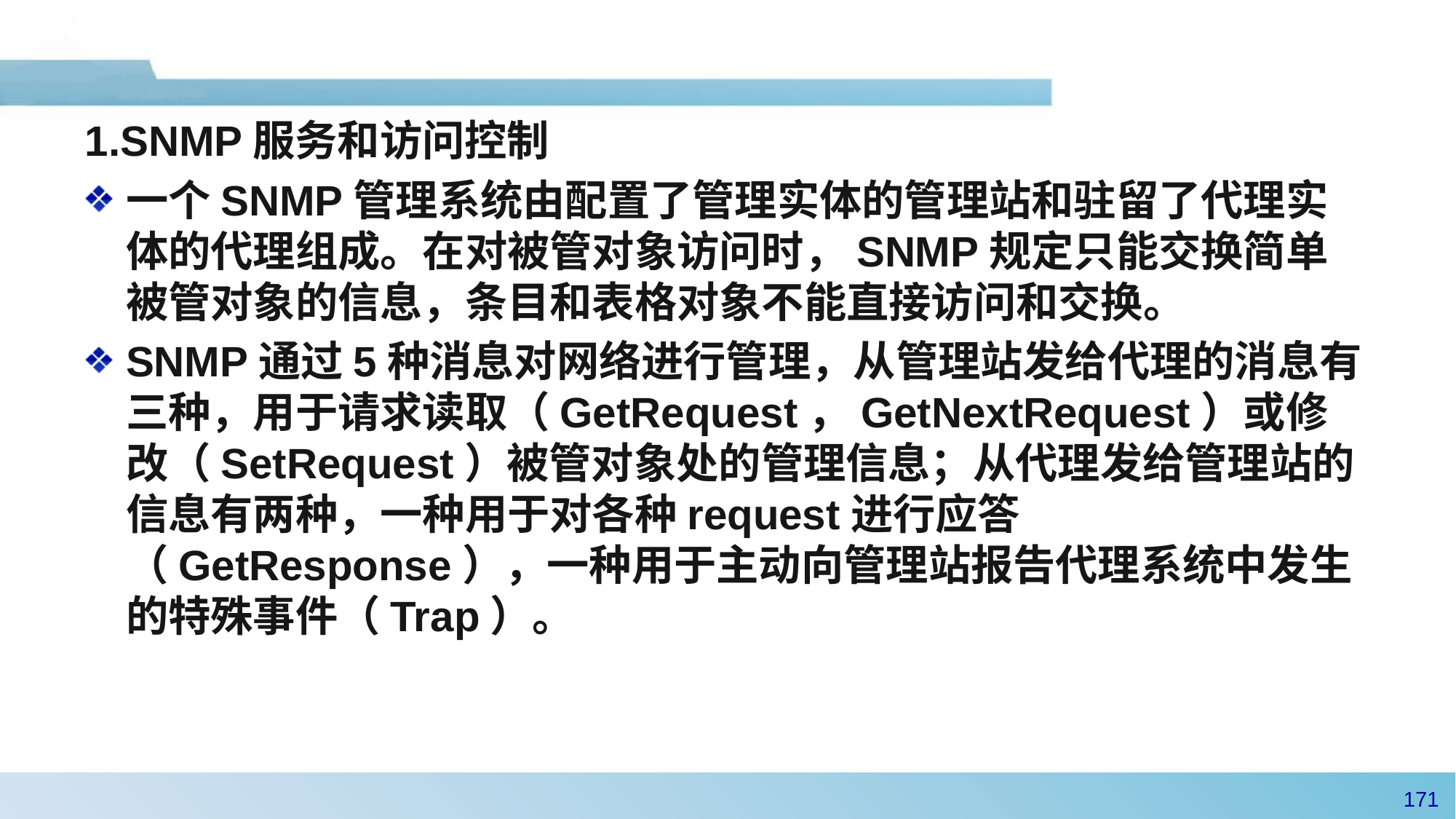

1.SNMP服务和访问控制
一个SNMP管理系统由配置了管理实体的管理站和驻留了代理实体的代理组成。在对被管对象访问时，SNMP规定只能交换简单被管对象的信息，条目和表格对象不能直接访问和交换。
SNMP通过5种消息对网络进行管理，从管理站发给代理的消息有三种，用于请求读取（GetRequest，GetNextRequest）或修改（SetRequest）被管对象处的管理信息；从代理发给管理站的信息有两种，一种用于对各种request进行应答（GetResponse），一种用于主动向管理站报告代理系统中发生的特殊事件（Trap）。
171